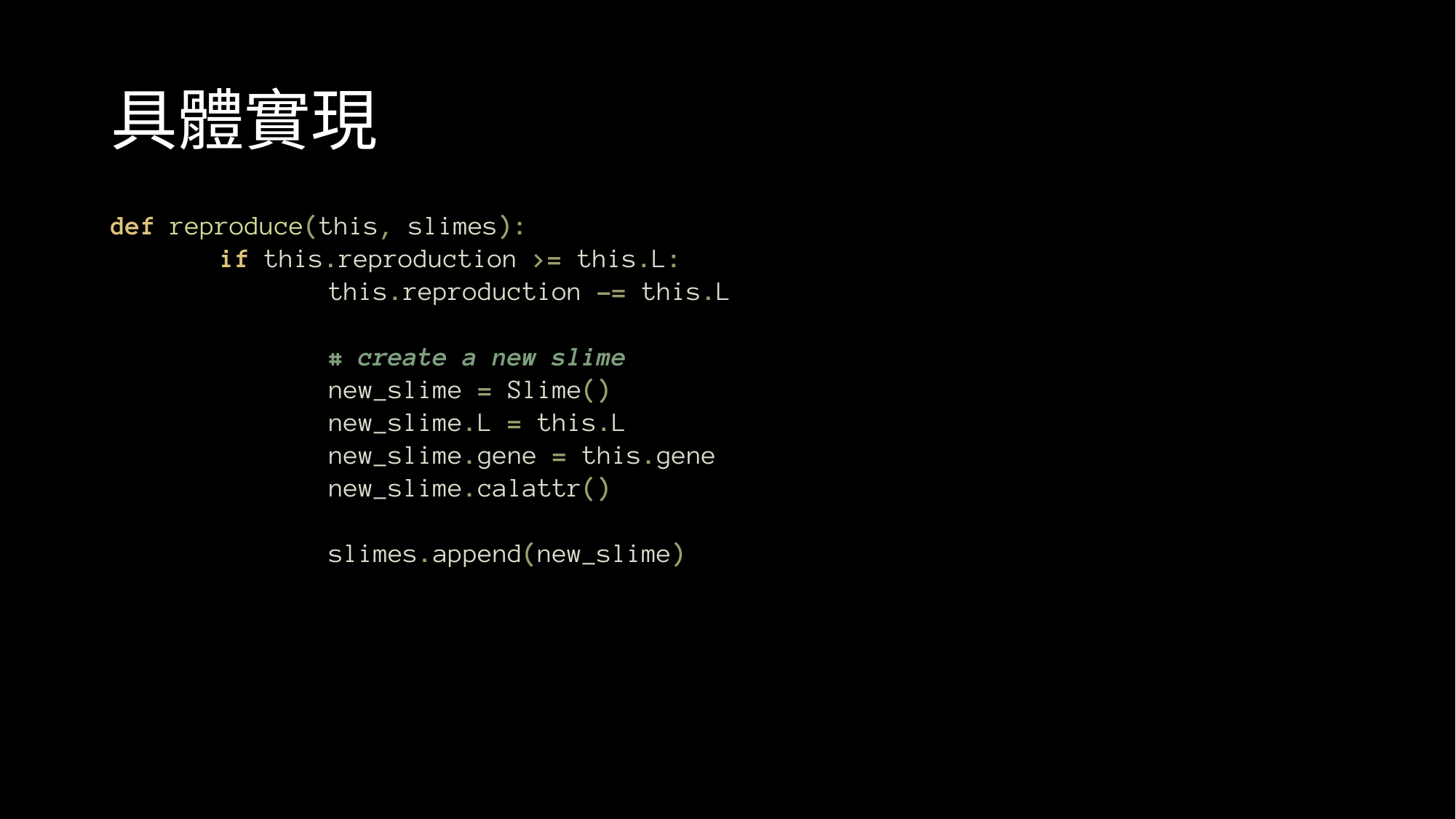

# 具體實現
def reproduce(this, slimes):
	if this.reproduction >= this.L:
		this.reproduction -= this.L

		# create a new slime
		new_slime = Slime()
		new_slime.L = this.L
		new_slime.gene = this.gene
		new_slime.calattr()

		slimes.append(new_slime)